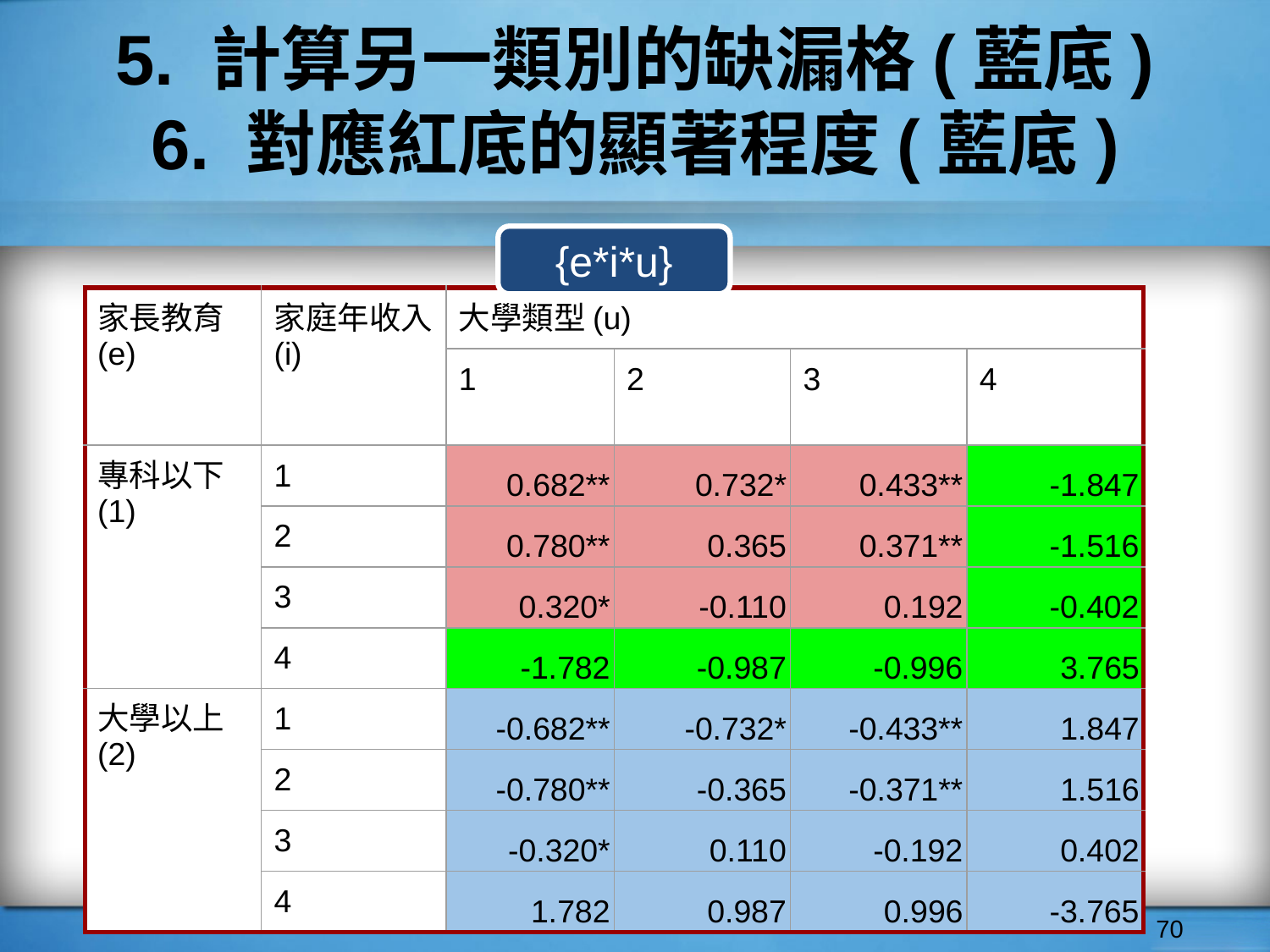

# 5. 計算另一類別的缺漏格(藍底) 6. 對應紅底的顯著程度(藍底)
{e*i*u}

| 家長教育 (e) | 家庭年收入 (i) | 大學類型(u) |  |  |  |
| --- | --- | --- | --- | --- | --- |
|  |  | 1 | 2 | 3 | 4 |
| 專科以下 (1) | 1 | 0.682\*\* | 0.732\* | 0.433\*\* | -1.847 |
|  | 2 | 0.780\*\* | 0.365 | 0.371\*\* | -1.516 |
|  | 3 | 0.320\* | -0.110 | 0.192 | -0.402 |
|  | 4 | -1.782 | -0.987 | -0.996 | 3.765 |
| 大學以上 (2) | 1 | -0.682\*\* | -0.732\* | -0.433\*\* | 1.847 |
|  | 2 | -0.780\*\* | -0.365 | -0.371\*\* | 1.516 |
|  | 3 | -0.320\* | 0.110 | -0.192 | 0.402 |
|  | 4 | 1.782 | 0.987 | 0.996 | -3.765 |
70